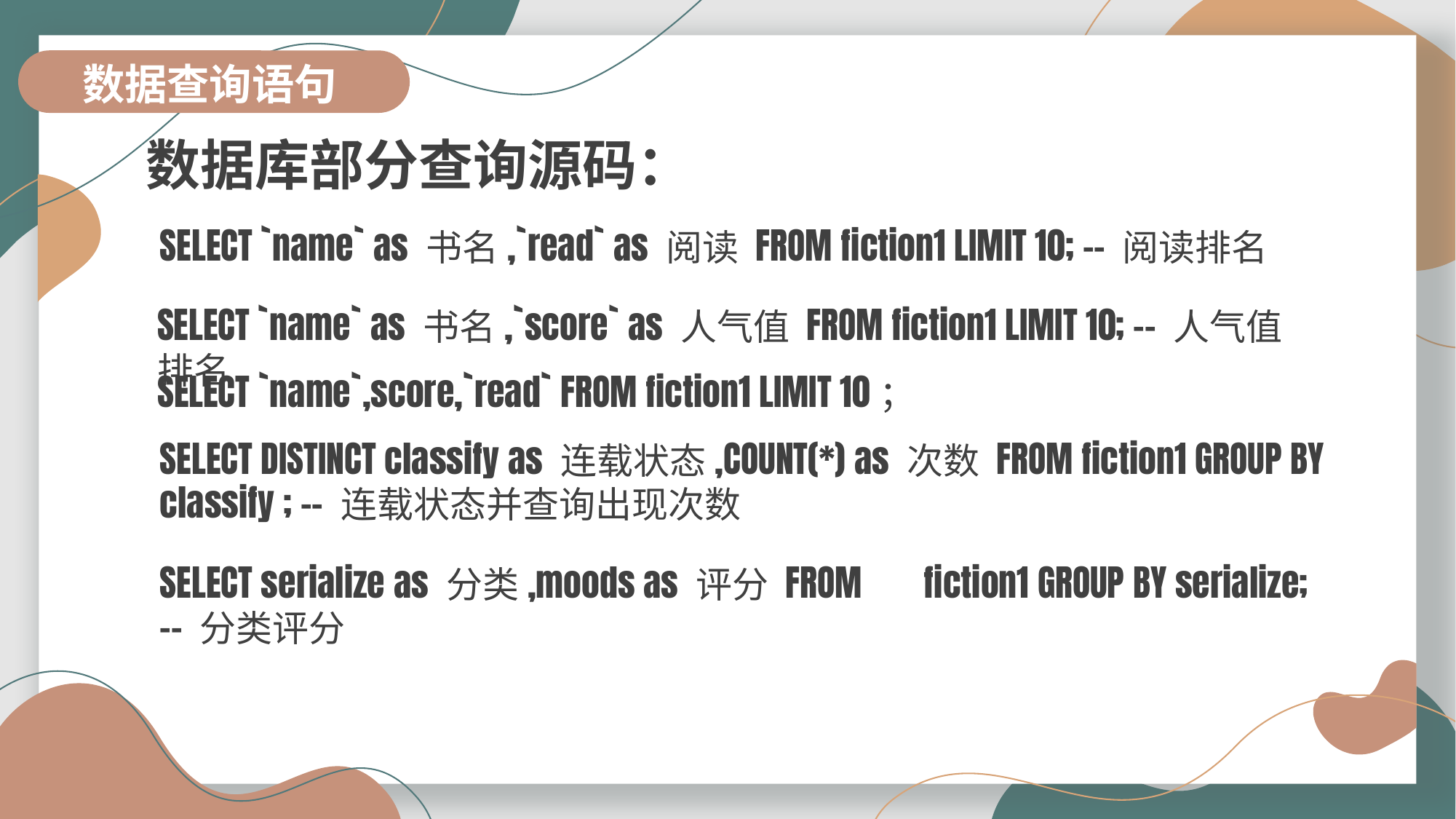

数据查询语句
          数据库部分查询源码：
SELECT `name` as 书名,`read` as 阅读 FROM fiction1 LIMIT 10; -- 阅读排名
SELECT `name` as 书名,`score` as 人气值 FROM fiction1 LIMIT 10; -- 人气值排名
SELECT `name`,score,`read` FROM fiction1 LIMIT 10；
SELECT DISTINCT classify as 连载状态,COUNT(*) as 次数 FROM fiction1 GROUP BY classify ; -- 连载状态并查询出现次数
SELECT serialize as 分类,moods as 评分 FROM	fiction1 GROUP BY serialize;  -- 分类评分